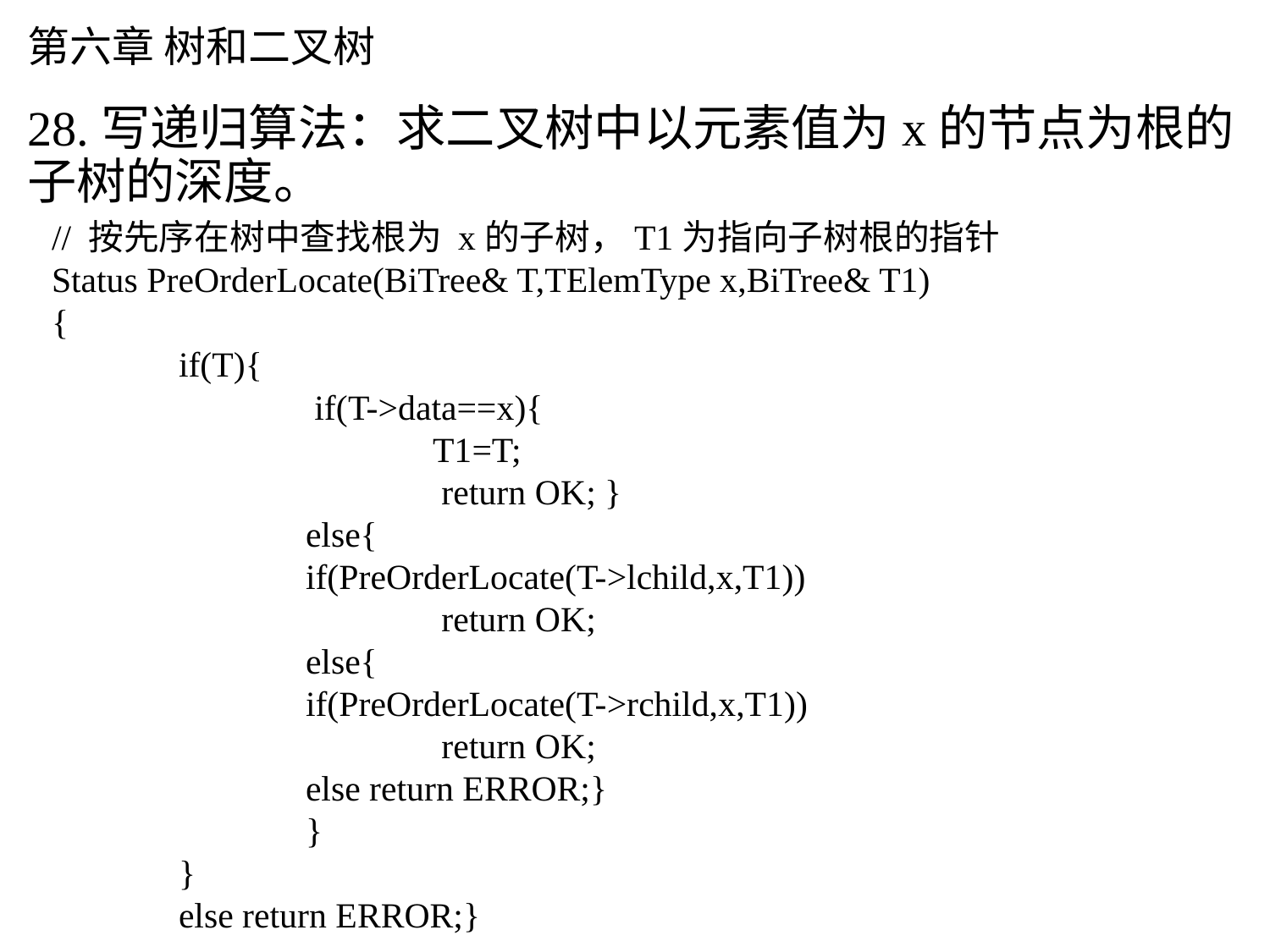

# 第六章 树和二叉树
28.写递归算法：求二叉树中以元素值为x的节点为根的子树的深度。
// 按先序在树中查找根为 x的子树，T1为指向子树根的指针
Status PreOrderLocate(BiTree& T,TElemType x,BiTree& T1)
{
	if(T){
		 if(T->data==x){
			T1=T;
			 return OK; }
		else{
		if(PreOrderLocate(T->lchild,x,T1))
			 return OK;
		else{
		if(PreOrderLocate(T->rchild,x,T1))
			 return OK;
		else return ERROR;}
		}
	}
	else return ERROR;}